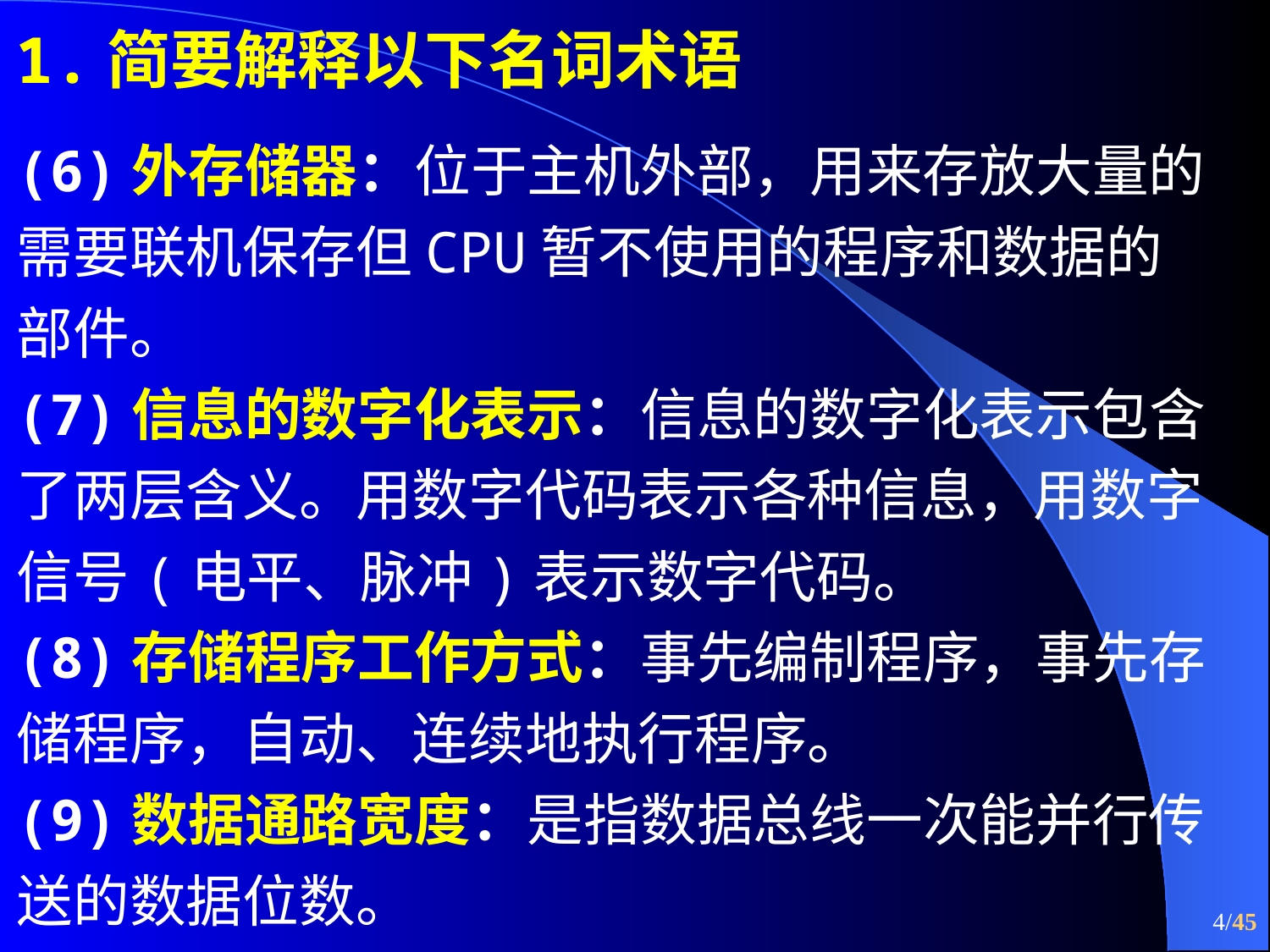

# 1.简要解释以下名词术语
(6)外存储器：位于主机外部，用来存放大量的需要联机保存但CPU暂不使用的程序和数据的部件。
(7)信息的数字化表示：信息的数字化表示包含了两层含义。用数字代码表示各种信息，用数字信号(电平、脉冲)表示数字代码。
(8)存储程序工作方式：事先编制程序，事先存储程序，自动、连续地执行程序。
(9)数据通路宽度：是指数据总线一次能并行传送的数据位数。
4/45